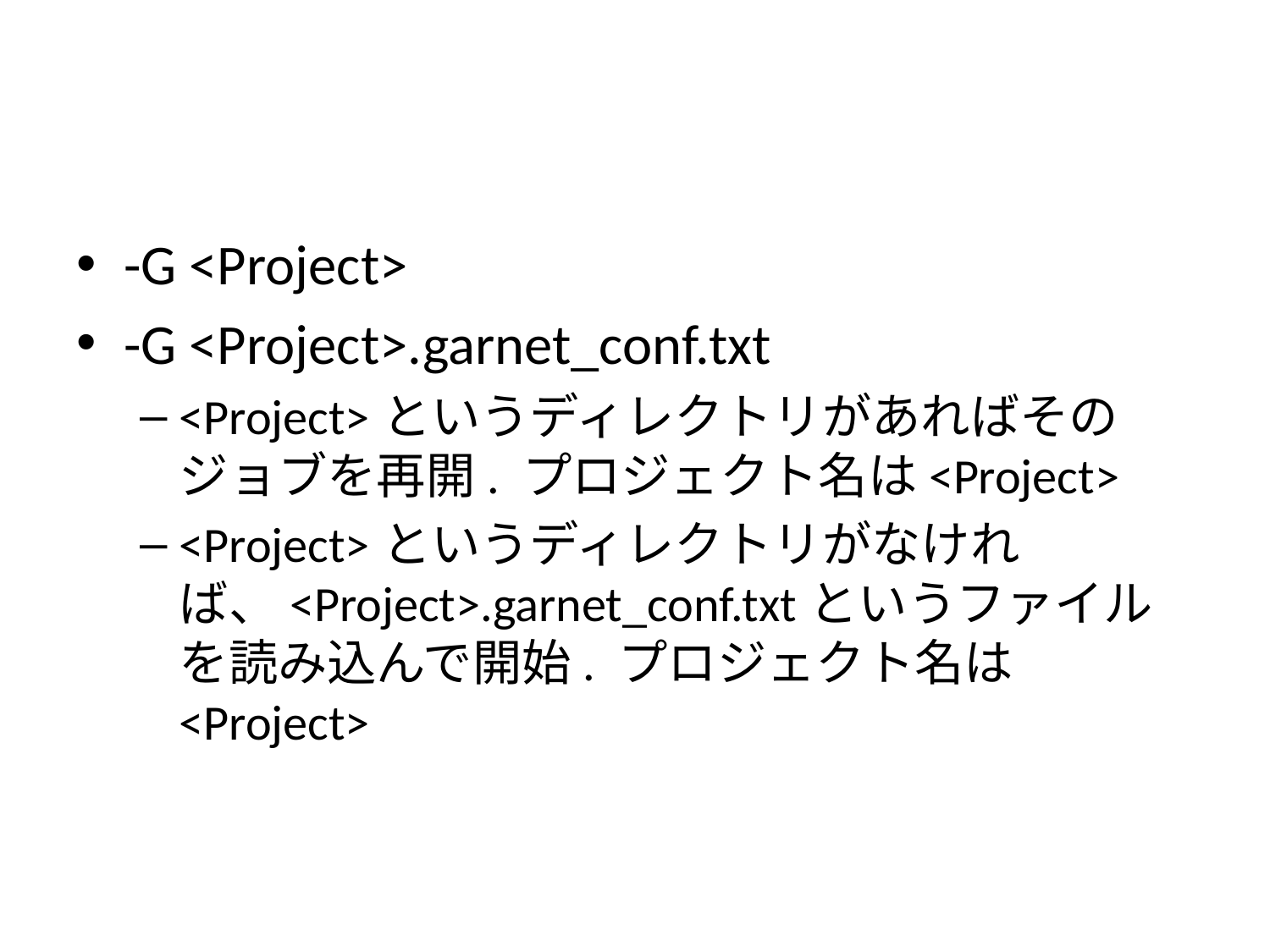

#
-G <Project>
-G <Project>.garnet_conf.txt
<Project>というディレクトリがあればそのジョブを再開. プロジェクト名は<Project>
<Project>というディレクトリがなければ、<Project>.garnet_conf.txtというファイルを読み込んで開始. プロジェクト名は<Project>